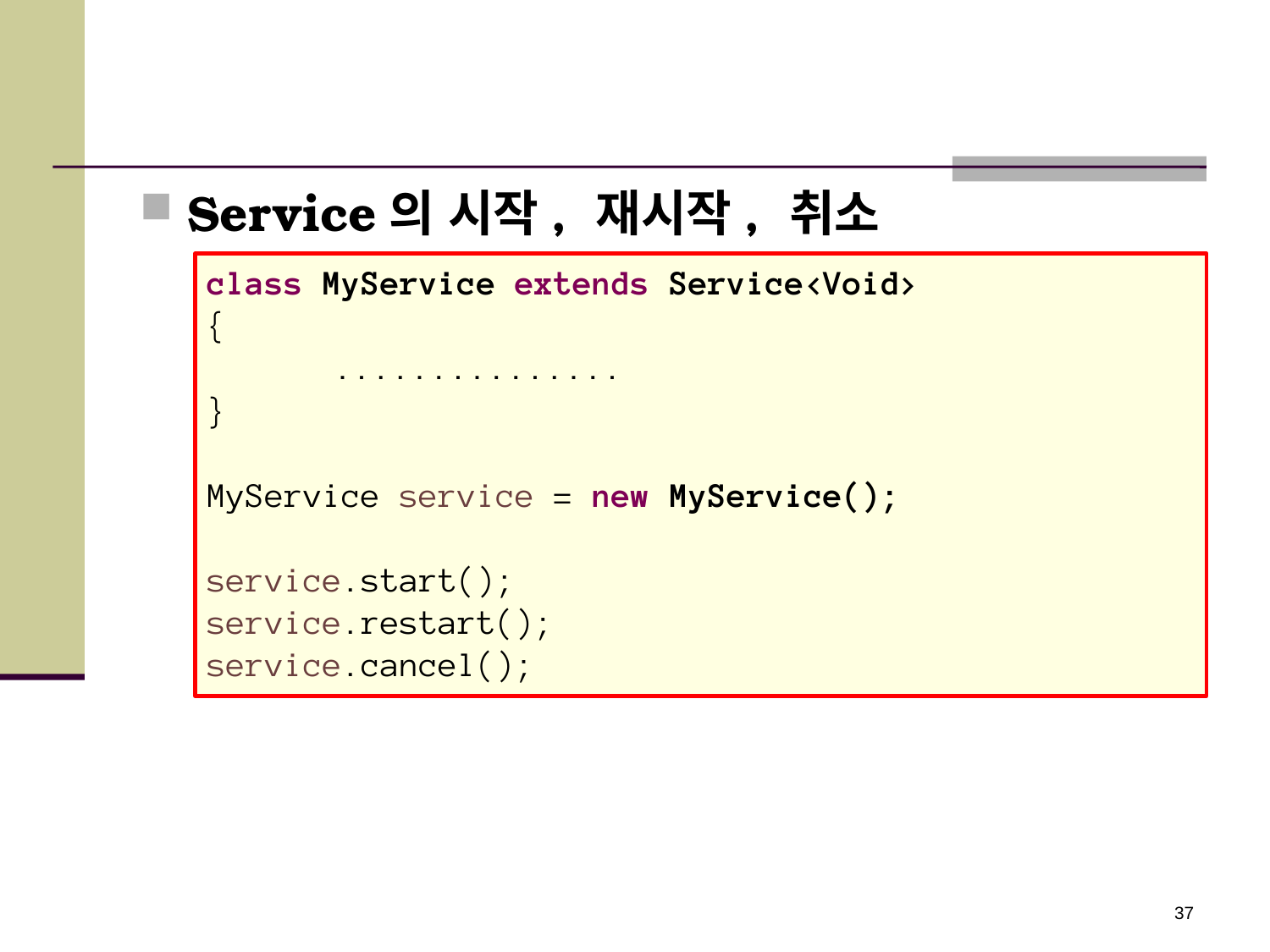

#
Service의 시작, 재시작, 취소

class MyService extends Service<Void>
{
	...............
}

MyService service = new MyService();

service.start();
service.restart();
service.cancel();
37